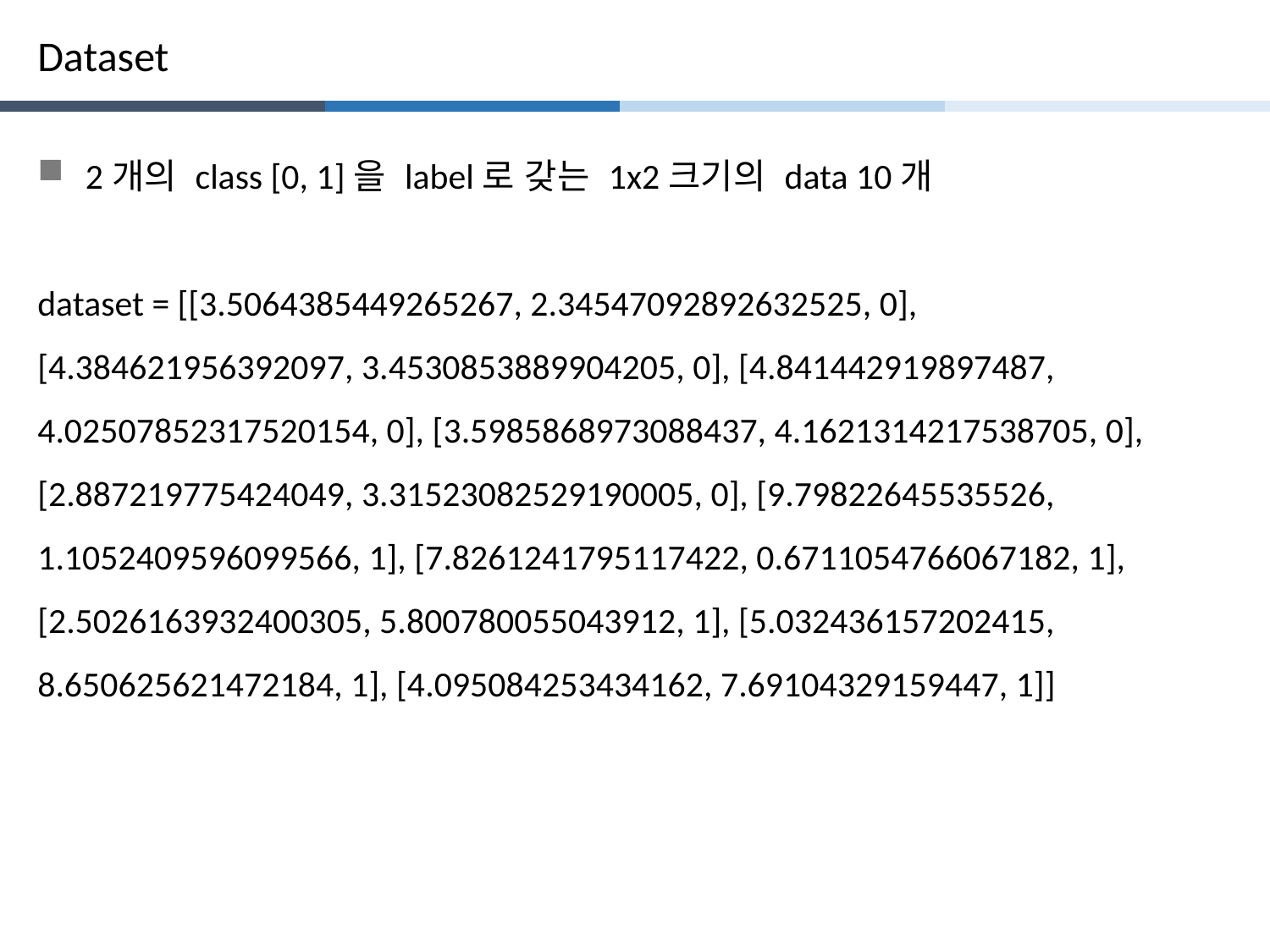

# Dataset
2개의 class [0, 1]을 label로 갖는 1x2크기의 data 10개

dataset = [[3.5064385449265267, 2.34547092892632525, 0], [4.384621956392097, 3.4530853889904205, 0], [4.841442919897487, 4.02507852317520154, 0], [3.5985868973088437, 4.1621314217538705, 0], [2.887219775424049, 3.31523082529190005, 0], [9.79822645535526, 1.1052409596099566, 1], [7.8261241795117422, 0.6711054766067182, 1], [2.5026163932400305, 5.800780055043912, 1], [5.032436157202415, 8.650625621472184, 1], [4.095084253434162, 7.69104329159447, 1]]